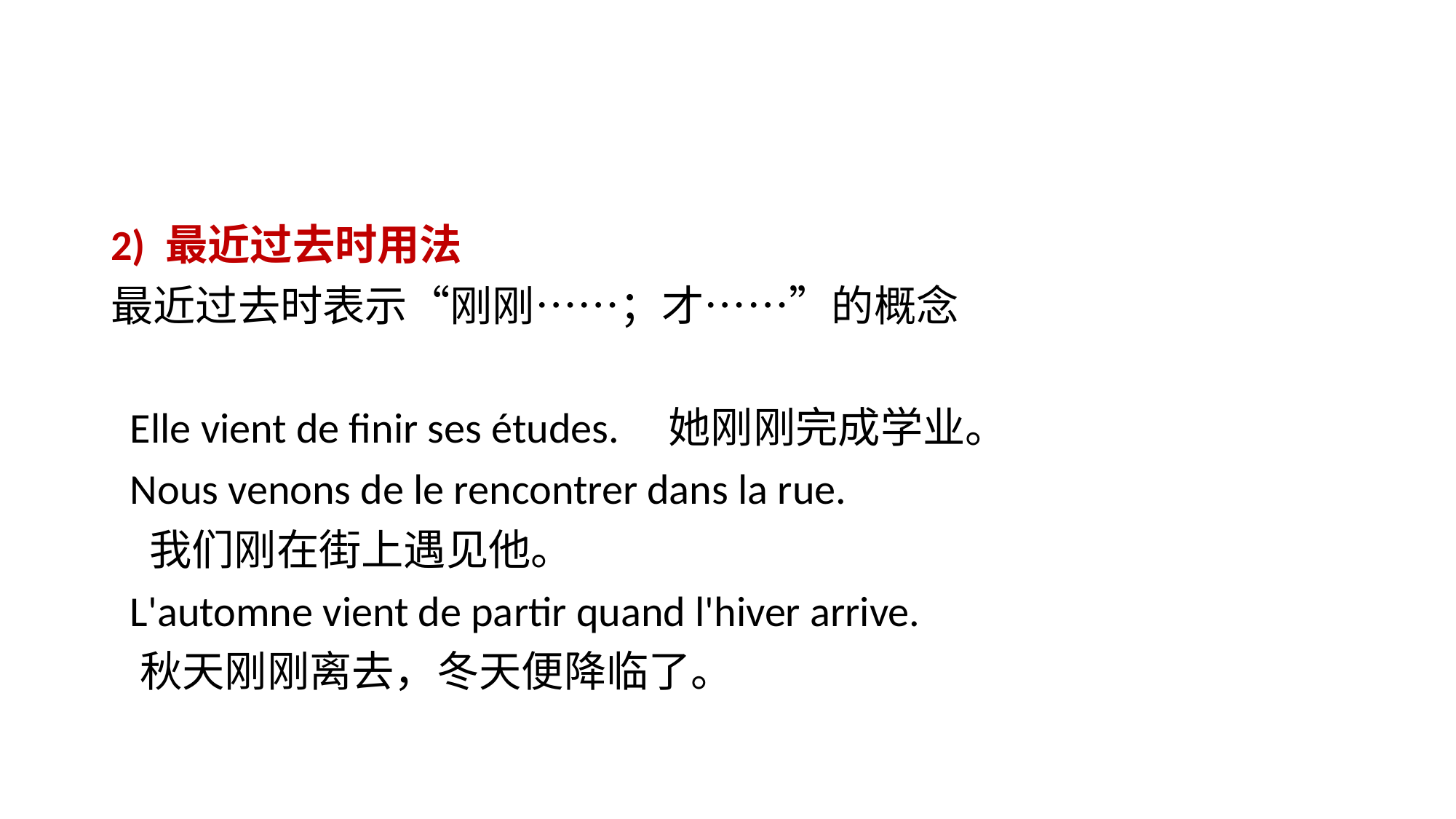

#
2) 最近过去时用法
最近过去时表示“刚刚……；才……”的概念

  Elle vient de finir ses études.    她刚刚完成学业。
  Nous venons de le rencontrer dans la rue.
   我们刚在街上遇见他。
  L'automne vient de partir quand l'hiver arrive.
  秋天刚刚离去，冬天便降临了。